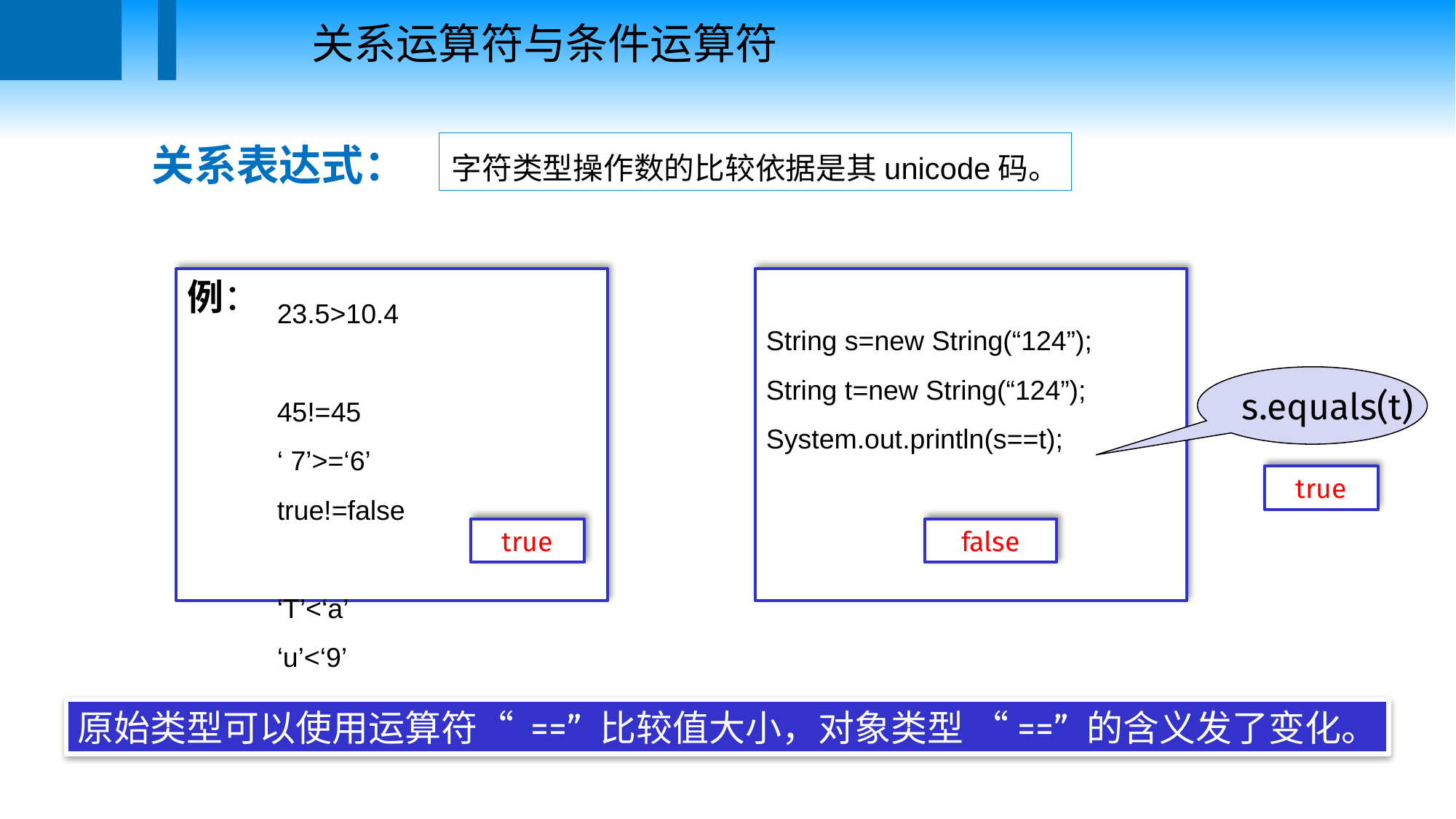

关系运算符与条件运算符
字符类型操作数的比较依据是其unicode码。
关系表达式：

String s=new String(“124”);
String t=new String(“124”);
System.out.println(s==t);

例：
23.5>10.4
45!=45
‘ 7’>=‘6’
true!=false
‘T’<‘a’
‘u’<‘9’

s.equals(t)

true
true
false
原始类型可以使用运算符“ ==” 比较值大小，对象类型 “==” 的含义发了变化。